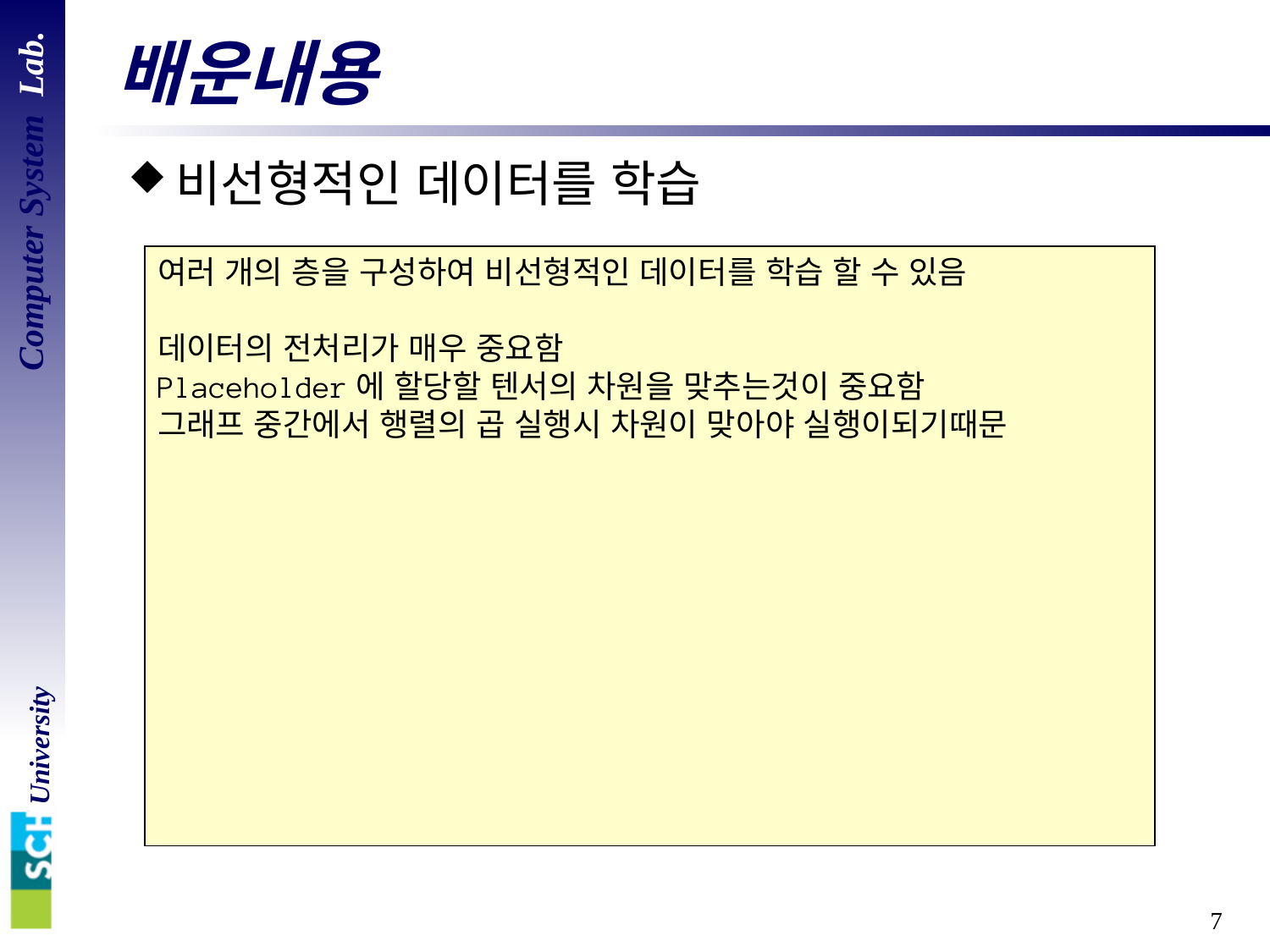

# 배운내용

비선형적인 데이터를 학습

여러 개의 층을 구성하여 비선형적인 데이터를 학습 할 수 있음

데이터의 전처리가 매우 중요함
Placeholder에 할당할 텐서의 차원을 맞추는것이 중요함
그래프 중간에서 행렬의 곱 실행시 차원이 맞아야 실행이되기때문